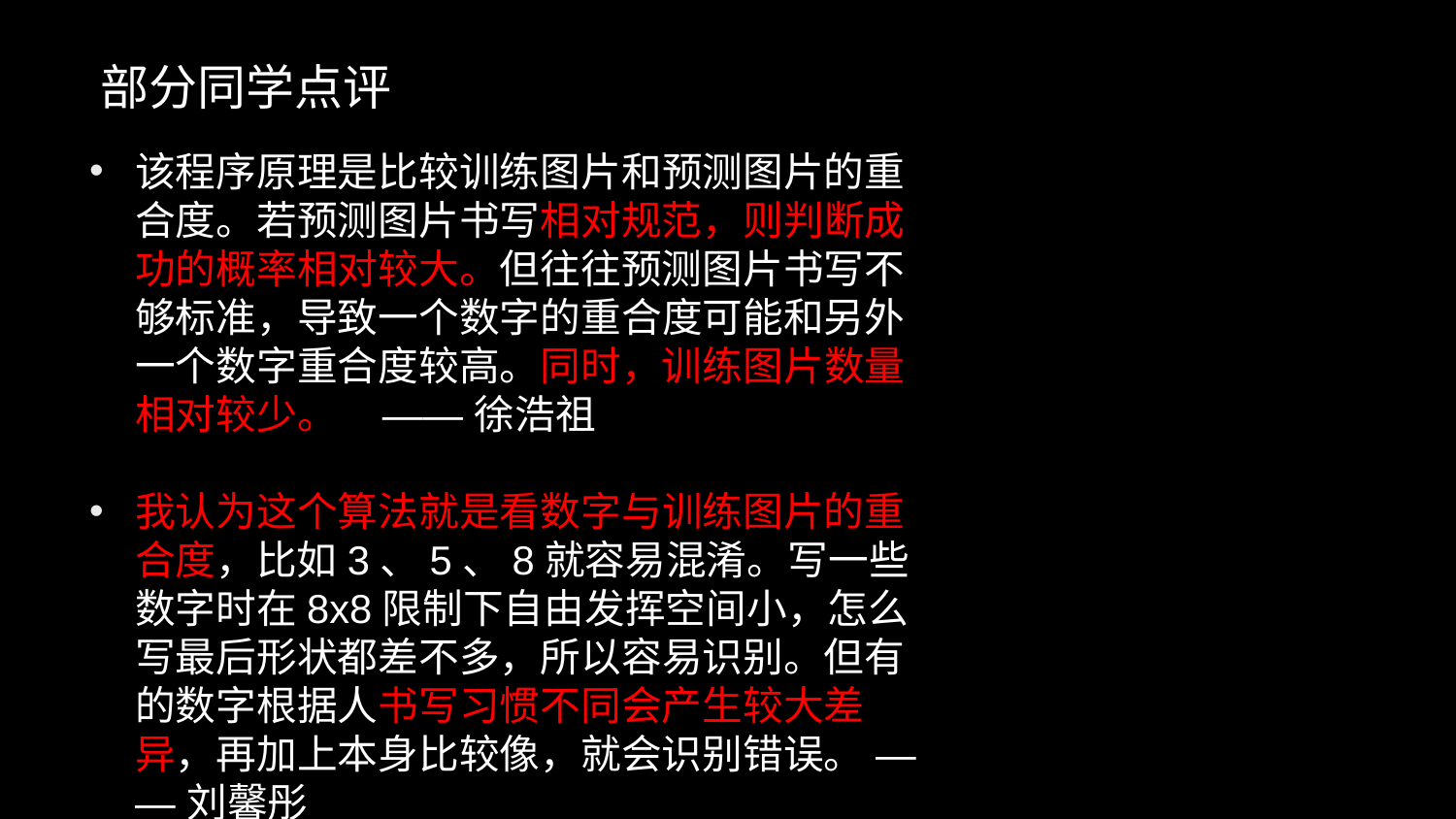

部分同学点评
该程序原理是比较训练图片和预测图片的重合度。若预测图片书写相对规范，则判断成功的概率相对较大。但往往预测图片书写不够标准，导致一个数字的重合度可能和另外一个数字重合度较高。同时，训练图片数量相对较少。    —— 徐浩祖

我认为这个算法就是看数字与训练图片的重合度，比如3、5、8就容易混淆。写一些数字时在8x8限制下自由发挥空间小，怎么写最后形状都差不多，所以容易识别。但有的数字根据人书写习惯不同会产生较大差异，再加上本身比较像，就会识别错误。 —— 刘馨彤